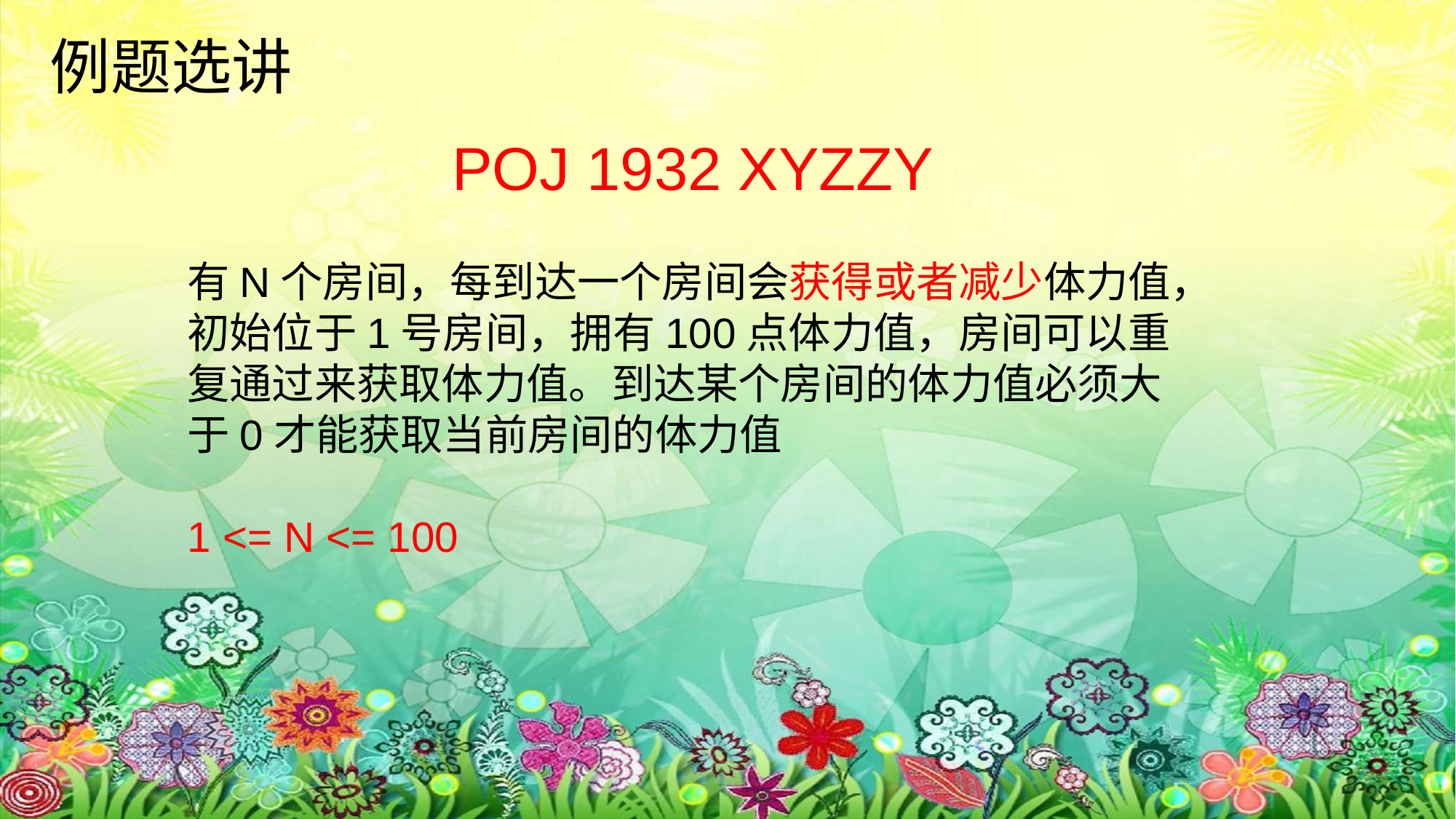

例题选讲
POJ 1932 XYZZY
有N个房间，每到达一个房间会获得或者减少体力值，
初始位于1号房间，拥有100点体力值，房间可以重复通过来获取体力值。到达某个房间的体力值必须大于0才能获取当前房间的体力值

1 <= N <= 100